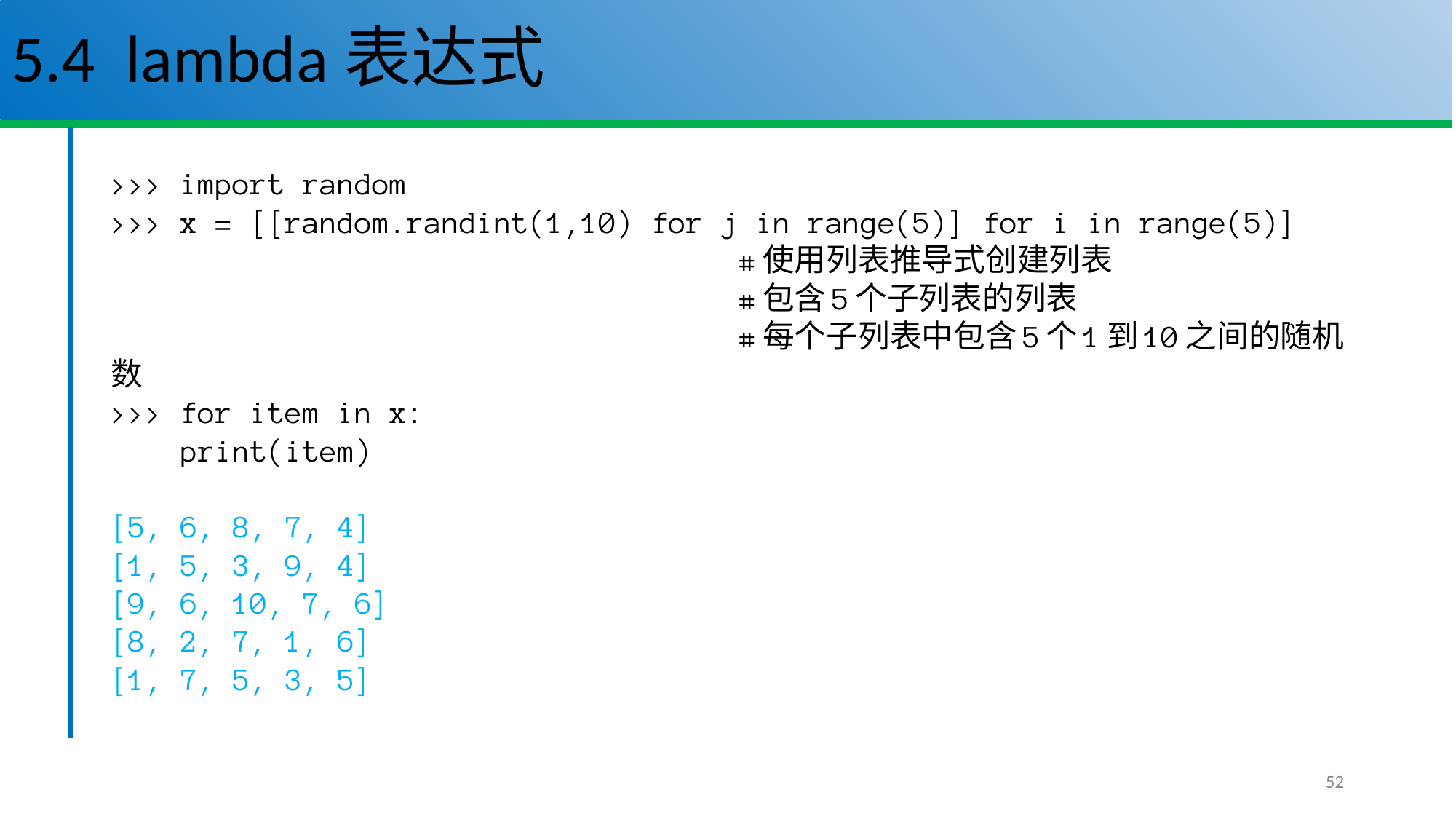

# 5.4  lambda表达式
>>> import random
>>> x = [[random.randint(1,10) for j in range(5)] for i in range(5)]
                                    #使用列表推导式创建列表
                                    #包含5个子列表的列表
                                    #每个子列表中包含5个1到10之间的随机数
>>> for item in x:
    print(item)

[5, 6, 8, 7, 4]
[1, 5, 3, 9, 4]
[9, 6, 10, 7, 6]
[8, 2, 7, 1, 6]
[1, 7, 5, 3, 5]
52